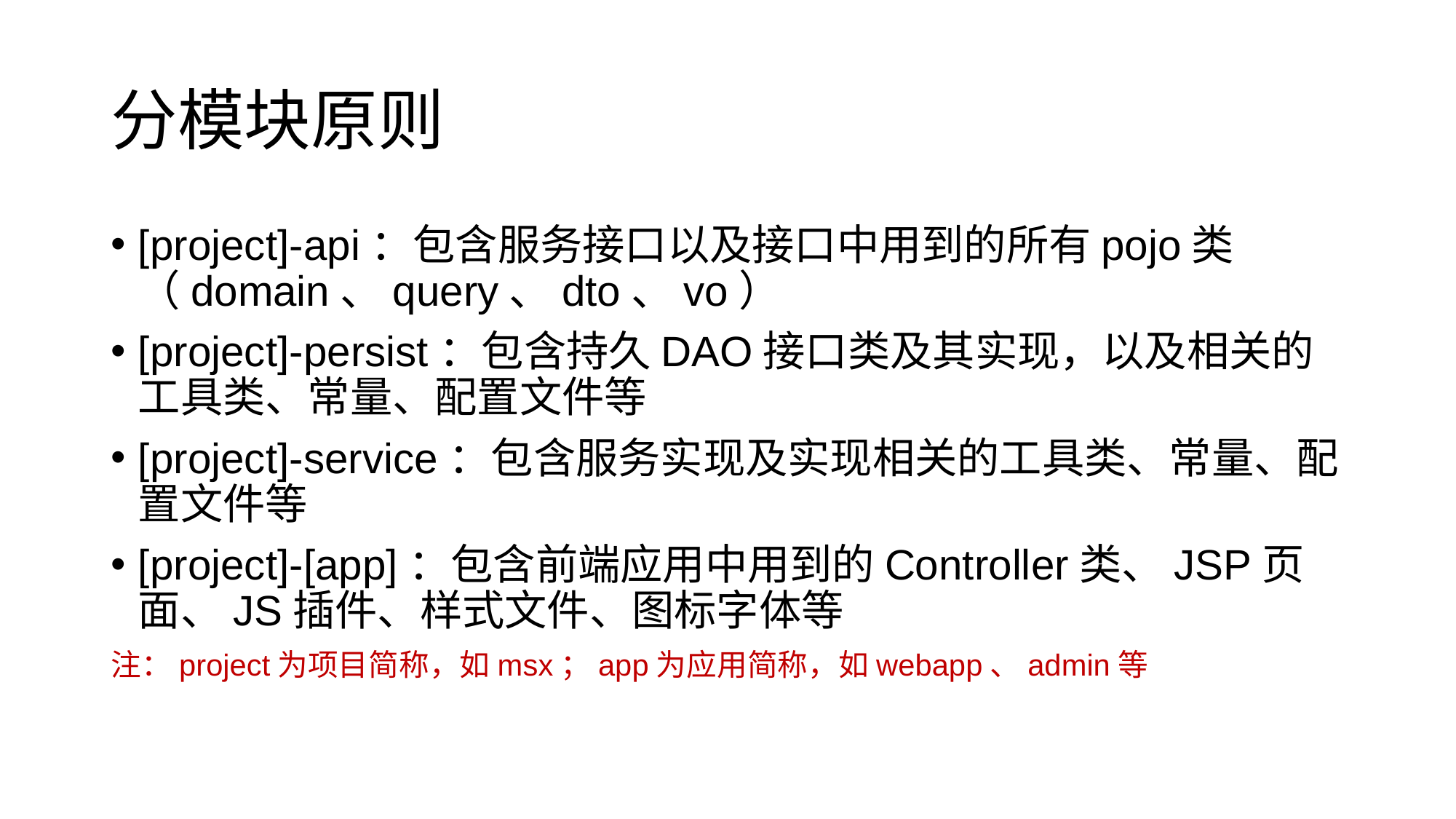

# 分模块原则
[project]-api：包含服务接口以及接口中用到的所有pojo类（domain、query、dto、vo）
[project]-persist：包含持久DAO接口类及其实现，以及相关的工具类、常量、配置文件等
[project]-service：包含服务实现及实现相关的工具类、常量、配置文件等
[project]-[app]：包含前端应用中用到的Controller类、JSP页面、JS插件、样式文件、图标字体等
注：project为项目简称，如msx；app为应用简称，如webapp、admin等